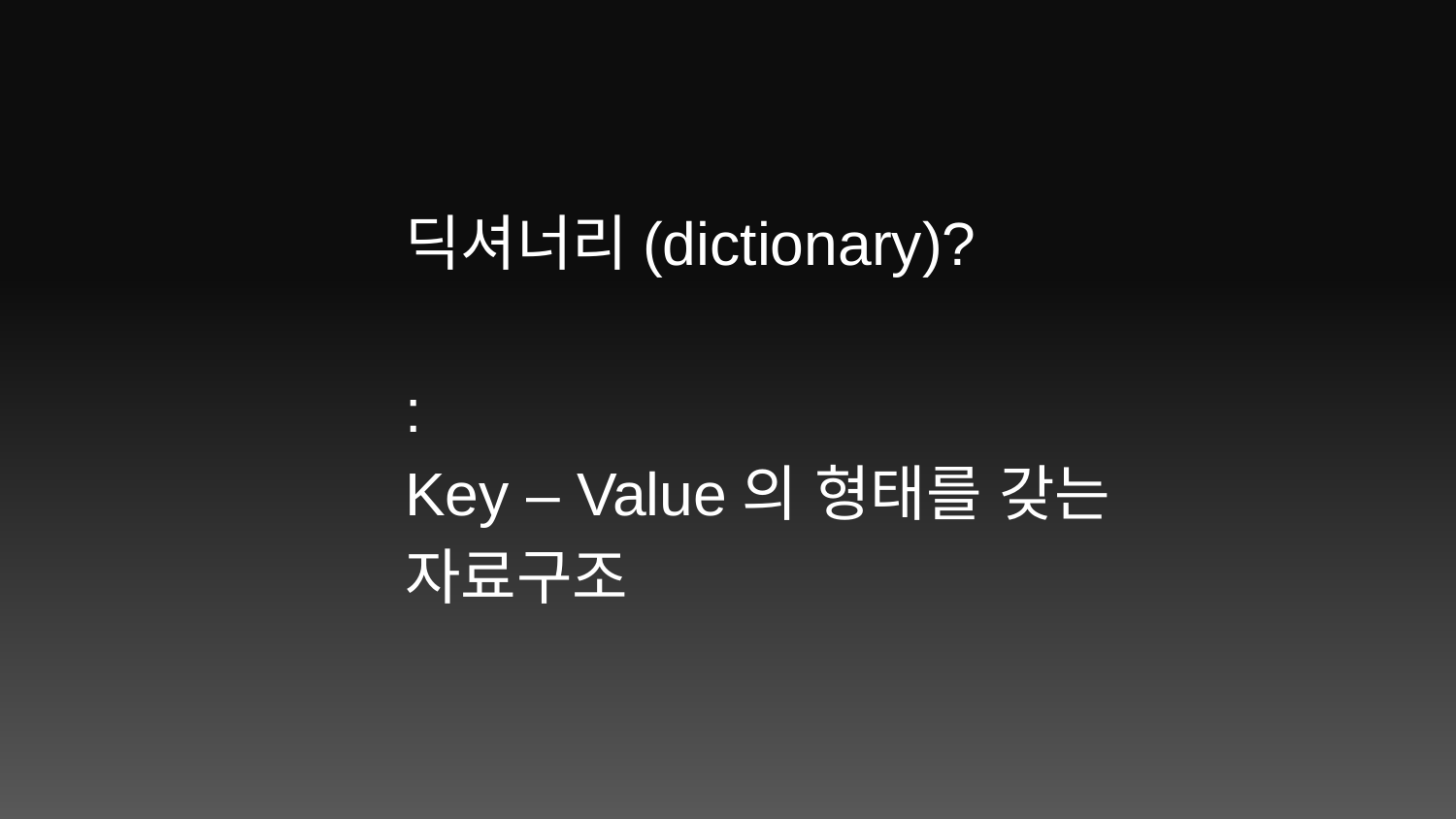

딕셔너리(dictionary)?

:
Key – Value의 형태를 갖는 자료구조